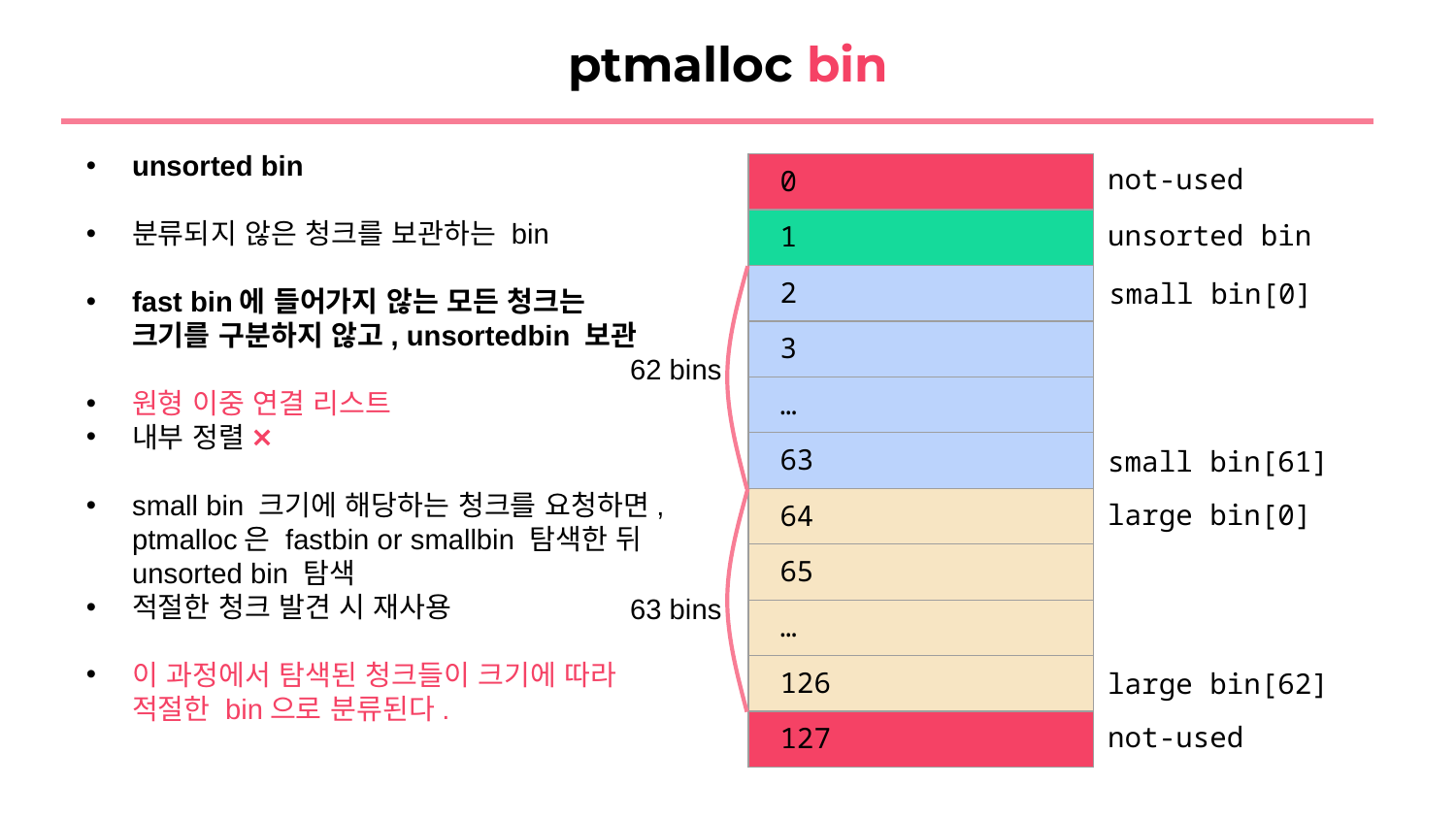

# ptmalloc bin

unsorted bin

분류되지 않은 청크를 보관하는 bin

fast bin에 들어가지 않는 모든 청크는
크기를 구분하지 않고, unsortedbin 보관

원형 이중 연결 리스트
내부 정렬 ❌

small bin 크기에 해당하는 청크를 요청하면,
ptmalloc은 fastbin or smallbin 탐색한 뒤
unsorted bin 탐색
적절한 청크 발견 시 재사용

이 과정에서 탐색된 청크들이 크기에 따라
적절한 bin으로 분류된다.

| 0 |
| --- |
| 1 |
| 2 |
| 3 |
| … |
| 63 |
| 64 |
| 65 |
| … |
| 126 |
| 127 |
not-used
unsorted bin

small bin[0]
62 bins
small bin[61]

large bin[0]
63 bins
large bin[62]
not-used